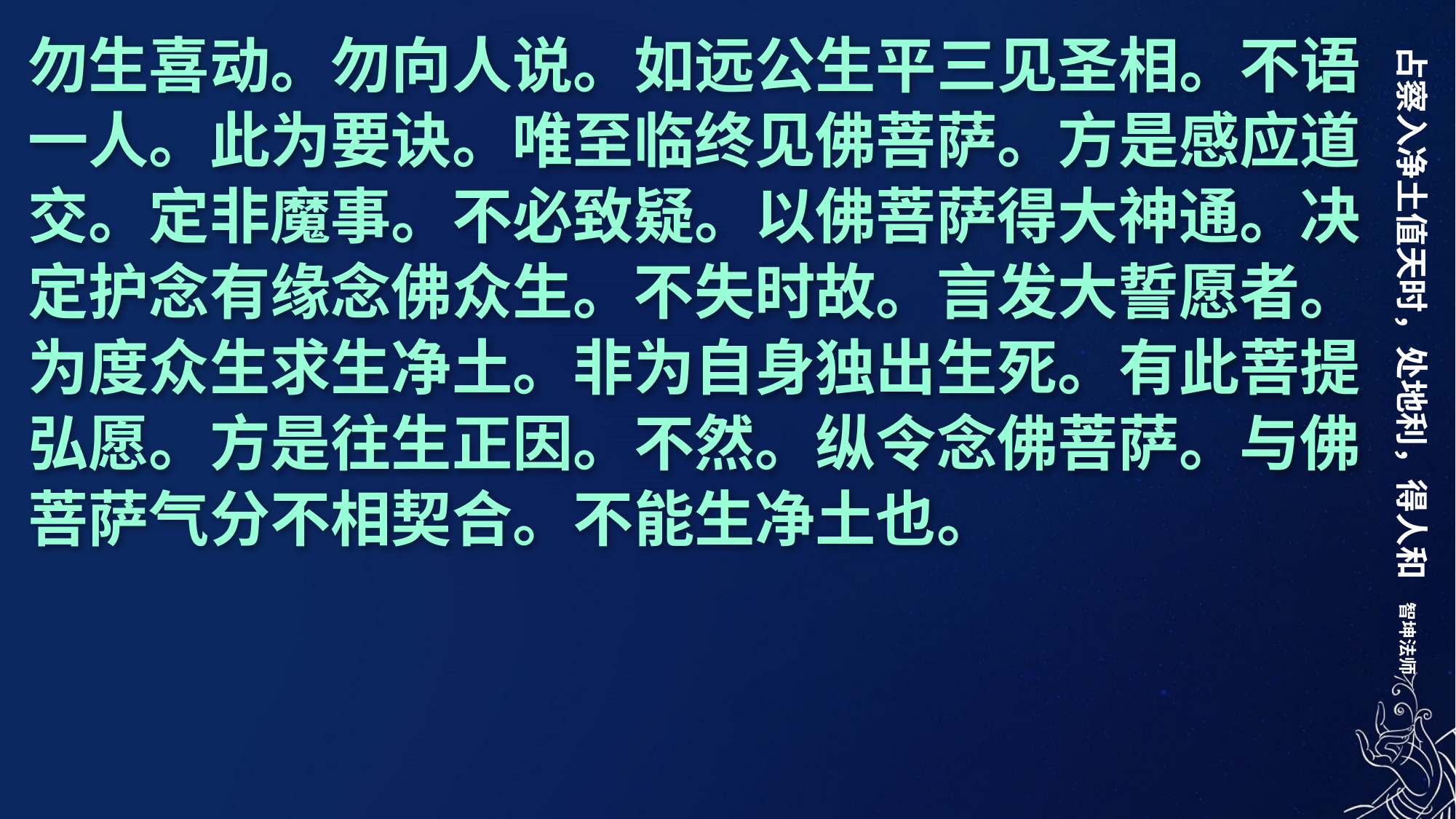

勿生喜动。勿向人说。如远公生平三见圣相。不语一人。此为要诀。唯至临终见佛菩萨。方是感应道交。定非魔事。不必致疑。以佛菩萨得大神通。决定护念有缘念佛众生。不失时故。言发大誓愿者。为度众生求生净土。非为自身独出生死。有此菩提弘愿。方是往生正因。不然。纵令念佛菩萨。与佛菩萨气分不相契合。不能生净土也。